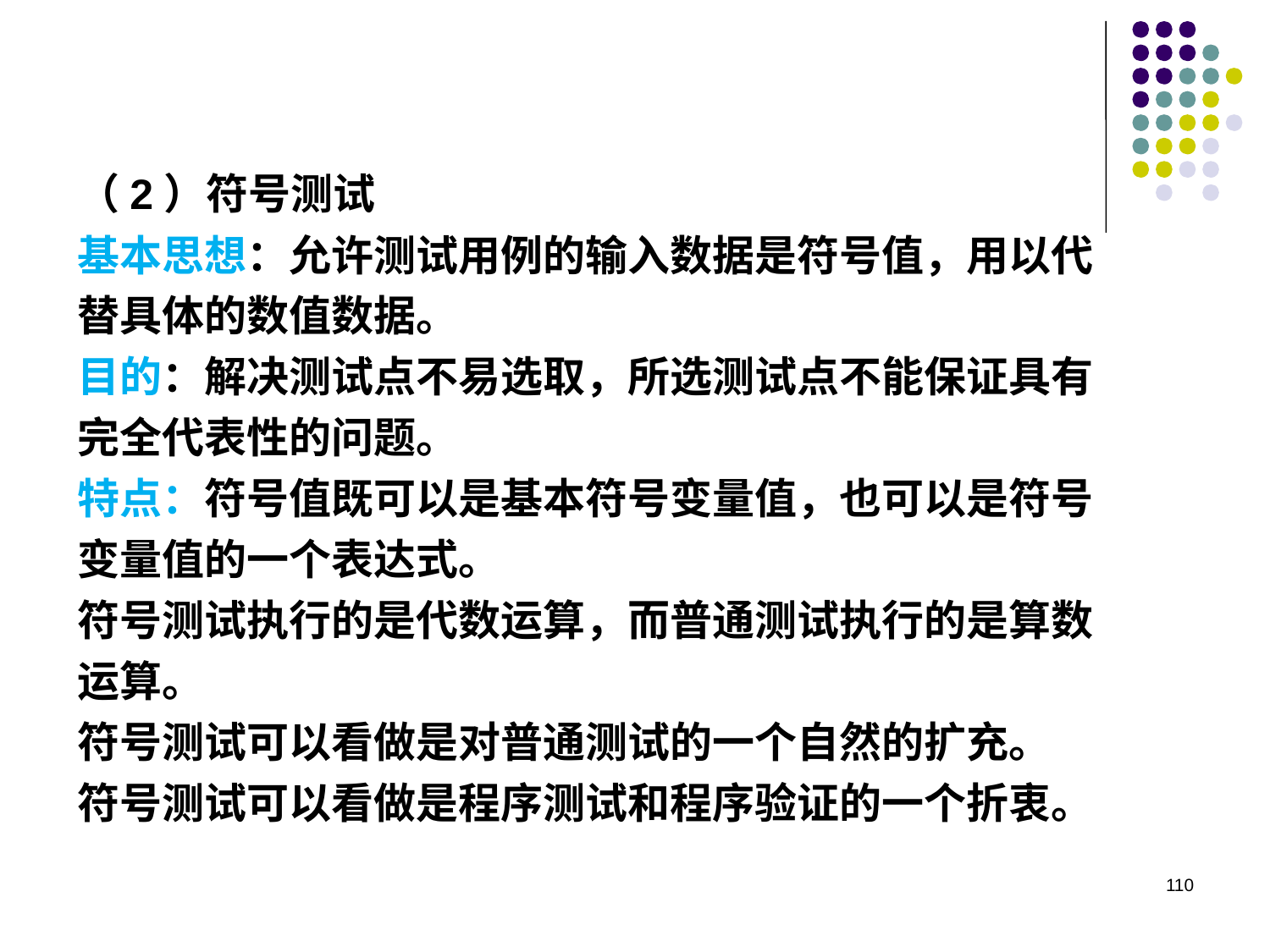

（2）符号测试
基本思想：允许测试用例的输入数据是符号值，用以代替具体的数值数据。
目的：解决测试点不易选取，所选测试点不能保证具有完全代表性的问题。
特点：符号值既可以是基本符号变量值，也可以是符号变量值的一个表达式。
符号测试执行的是代数运算，而普通测试执行的是算数运算。
符号测试可以看做是对普通测试的一个自然的扩充。
符号测试可以看做是程序测试和程序验证的一个折衷。

110